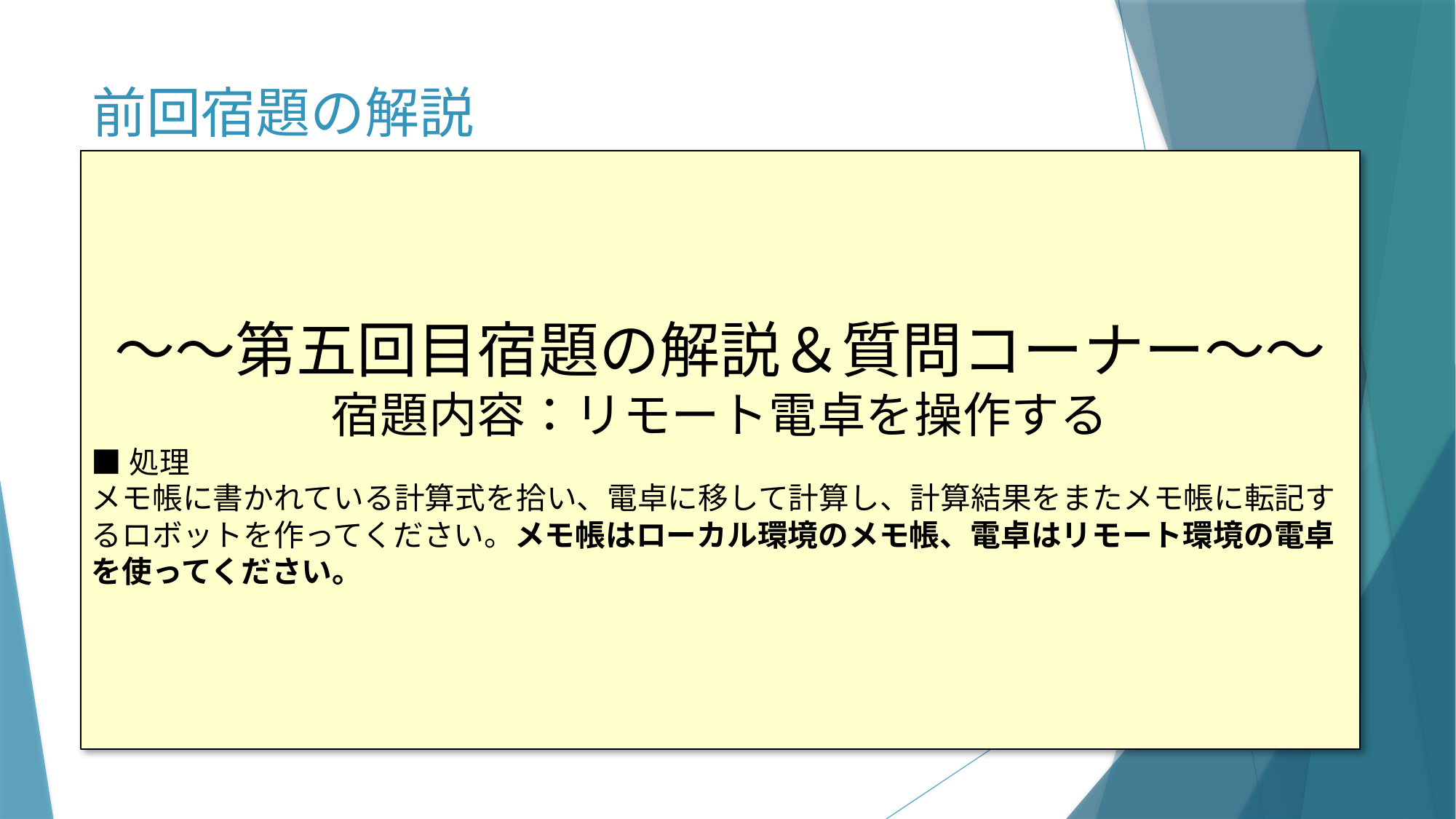

# 前回宿題の解説
～～第五回目宿題の解説＆質問コーナー～～
宿題内容：リモート電卓を操作する
■処理
メモ帳に書かれている計算式を拾い、電卓に移して計算し、計算結果をまたメモ帳に転記するロボットを作ってください。メモ帳はローカル環境のメモ帳、電卓はリモート環境の電卓を使ってください。